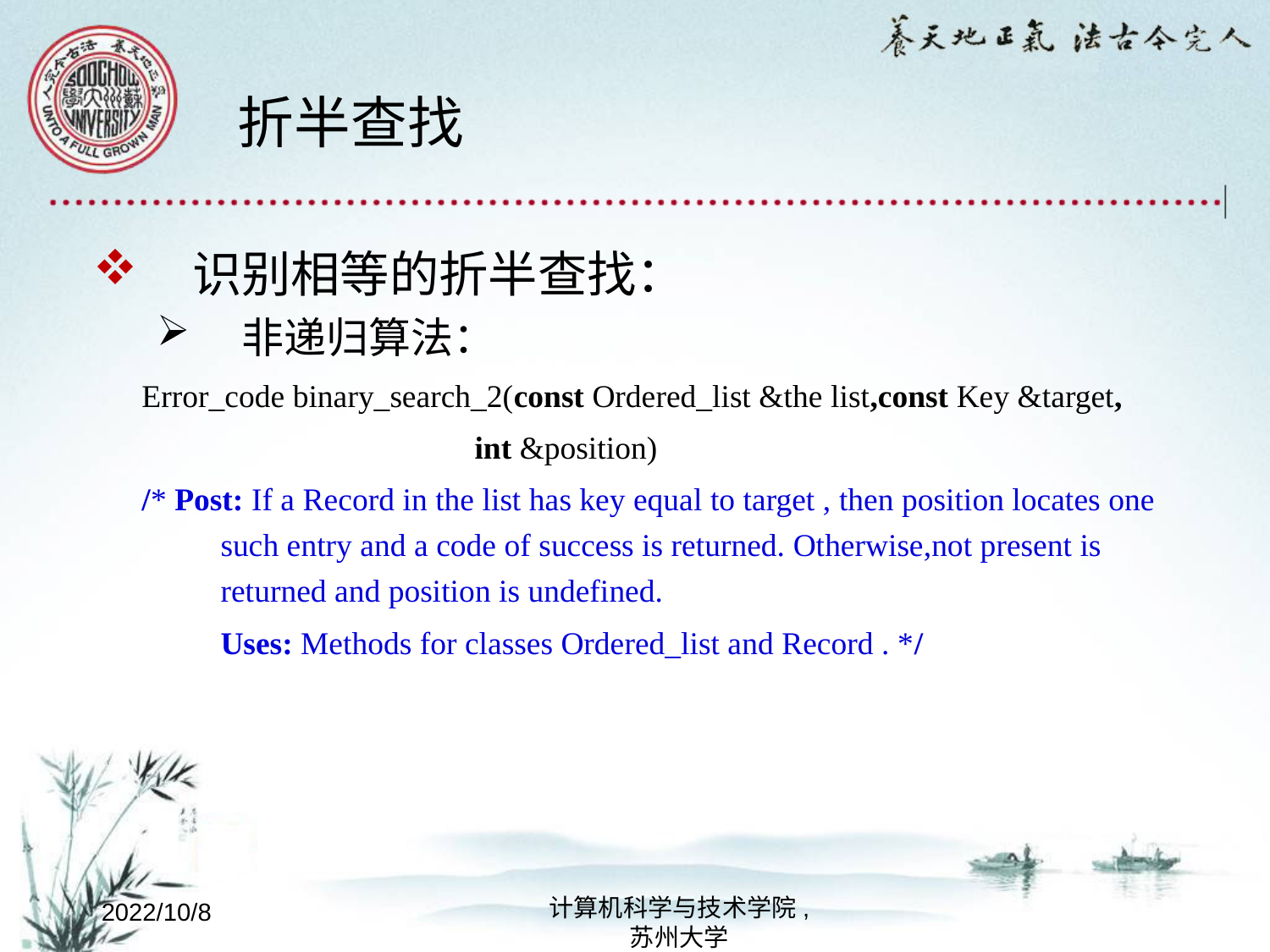

# 折半查找
识别相等的折半查找：
非递归算法：
      Error_code binary_search_2(const Ordered_list &the list,const Key &target,
			int &position)
      /* Post: If a Record in the list has key equal to target , then position locates one        	such entry and a code of success is returned. Otherwise,not present is 	returned and position is undefined.
	Uses: Methods for classes Ordered_list and Record . */

计算机科学与技术学院,
苏州大学
2022/10/8